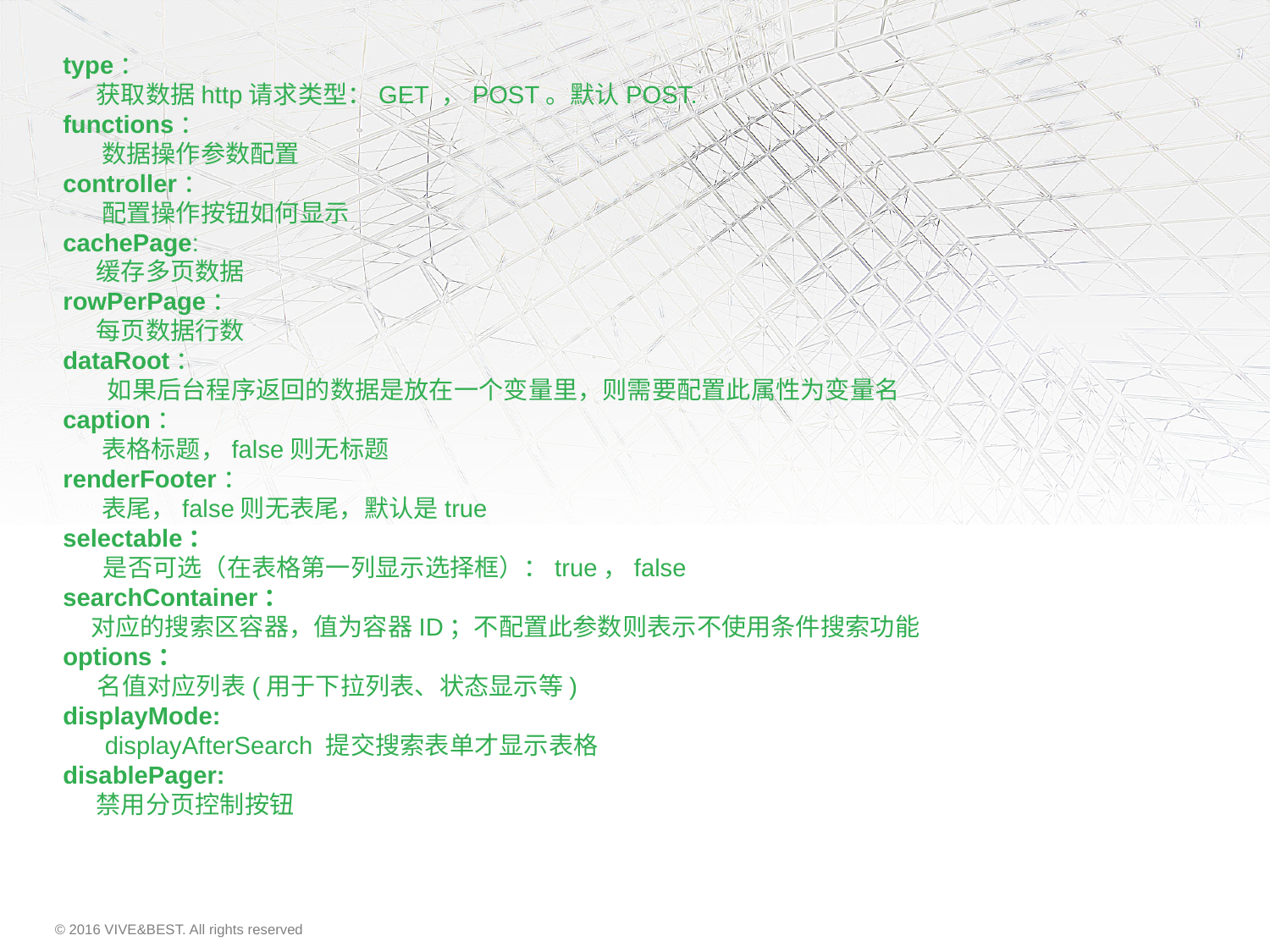

type：
     获取数据http请求类型：GET ，POST。默认POST.
functions：
      数据操作参数配置
controller：
      配置操作按钮如何显示
cachePage:
     缓存多页数据
rowPerPage：
     每页数据行数
dataRoot：
       如果后台程序返回的数据是放在一个变量里，则需要配置此属性为变量名
caption：
      表格标题，false则无标题
renderFooter：
      表尾，false则无表尾，默认是true
selectable：
      是否可选（在表格第一列显示选择框）：true，false
searchContainer：
    对应的搜索区容器，值为容器ID；不配置此参数则表示不使用条件搜索功能
options：
     名值对应列表(用于下拉列表、状态显示等)
displayMode:
      displayAfterSearch 提交搜索表单才显示表格
disablePager:
     禁用分页控制按钮